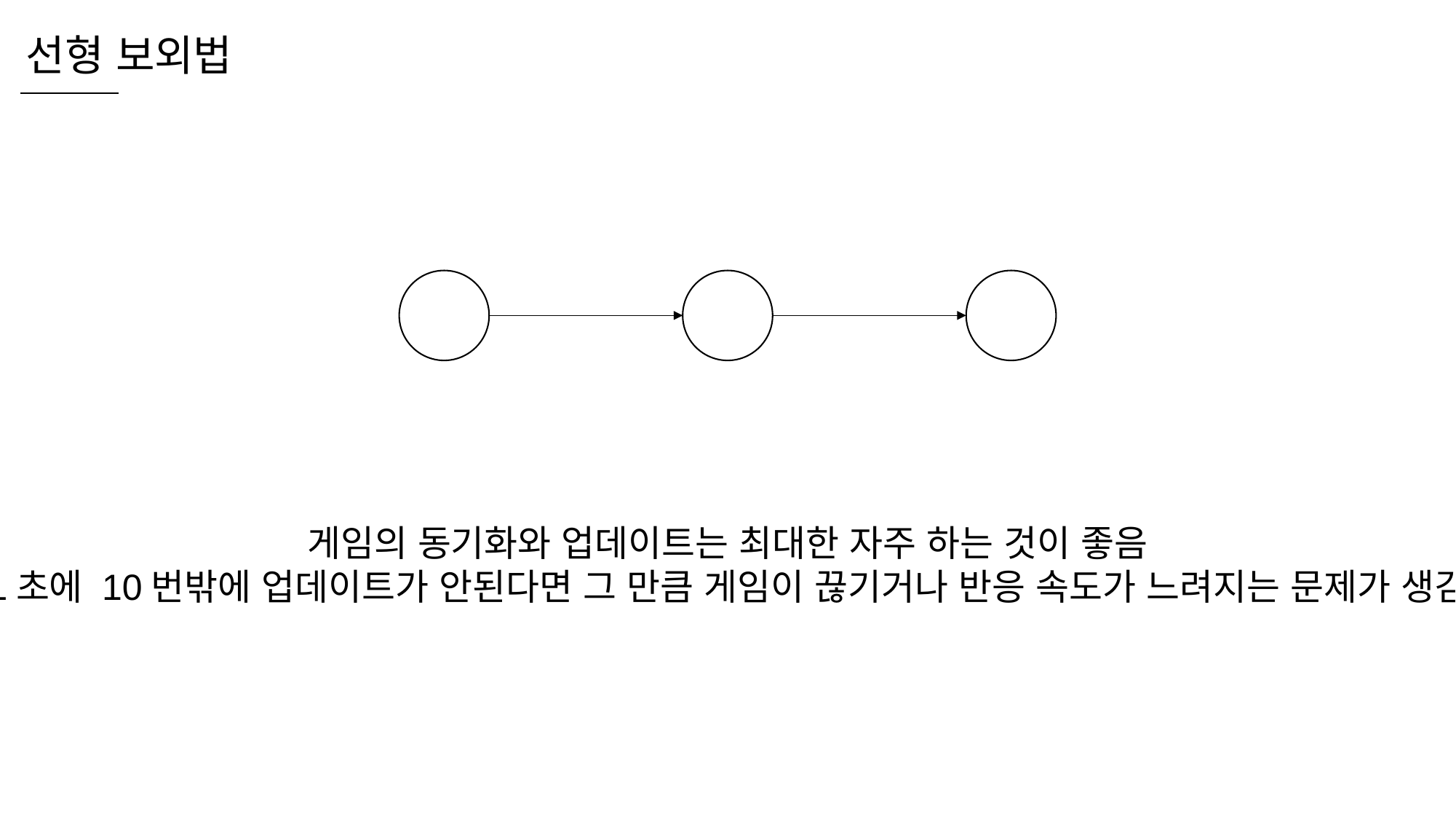

선형 보외법

게임의 동기화와 업데이트는 최대한 자주 하는 것이 좋음
1초에 10번밖에 업데이트가 안된다면 그 만큼 게임이 끊기거나 반응 속도가 느려지는 문제가 생김